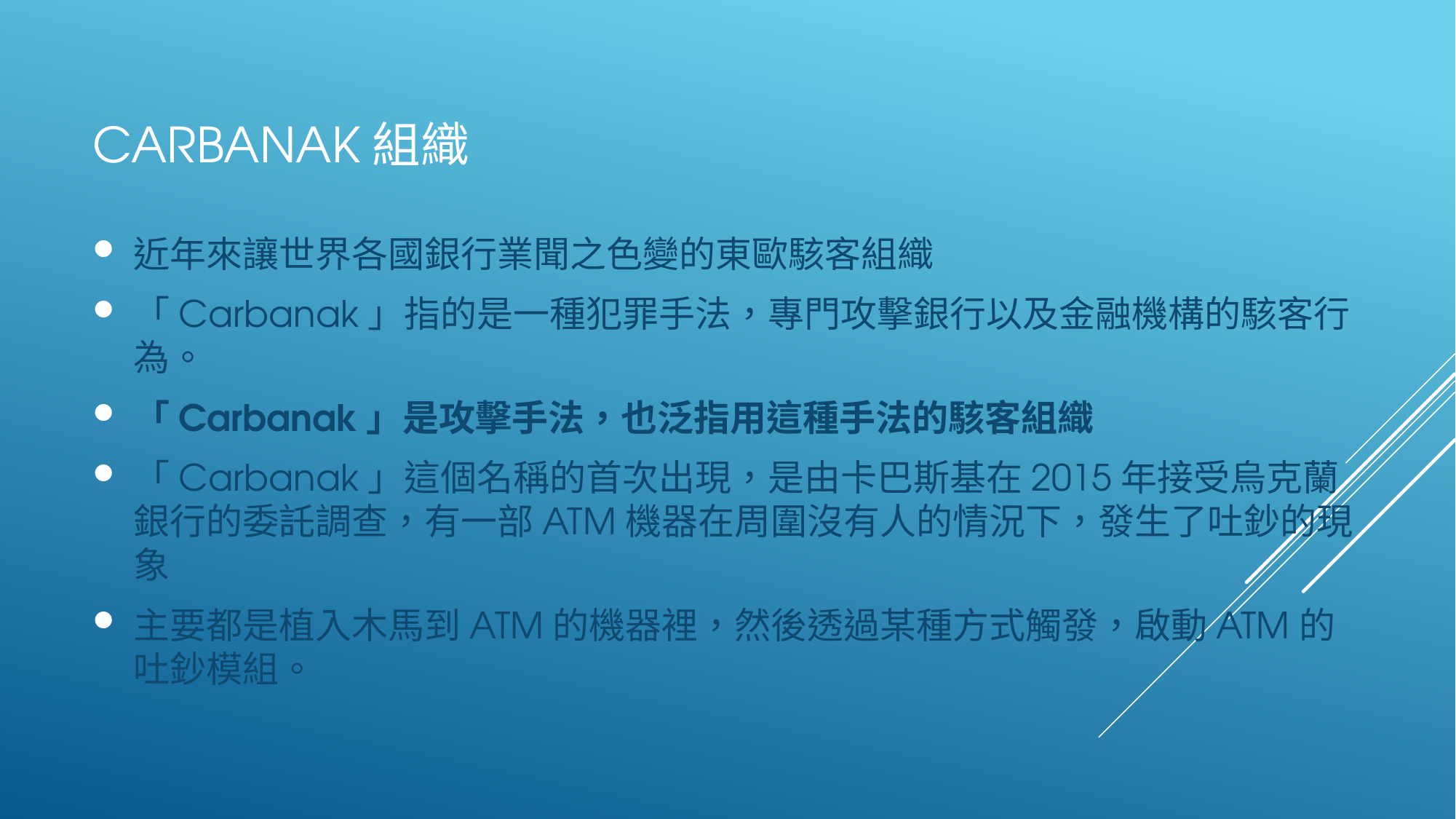

# Carbanak組織
近年來讓世界各國銀行業聞之色變的東歐駭客組織
「Carbanak」指的是一種犯罪手法，專門攻擊銀行以及金融機構的駭客行為。
「Carbanak」是攻擊手法，也泛指用這種手法的駭客組織
「Carbanak」這個名稱的首次出現，是由卡巴斯基在2015年接受烏克蘭銀行的委託調查，有一部ATM機器在周圍沒有人的情況下，發生了吐鈔的現象
主要都是植入木馬到ATM的機器裡，然後透過某種方式觸發，啟動ATM的吐鈔模組。